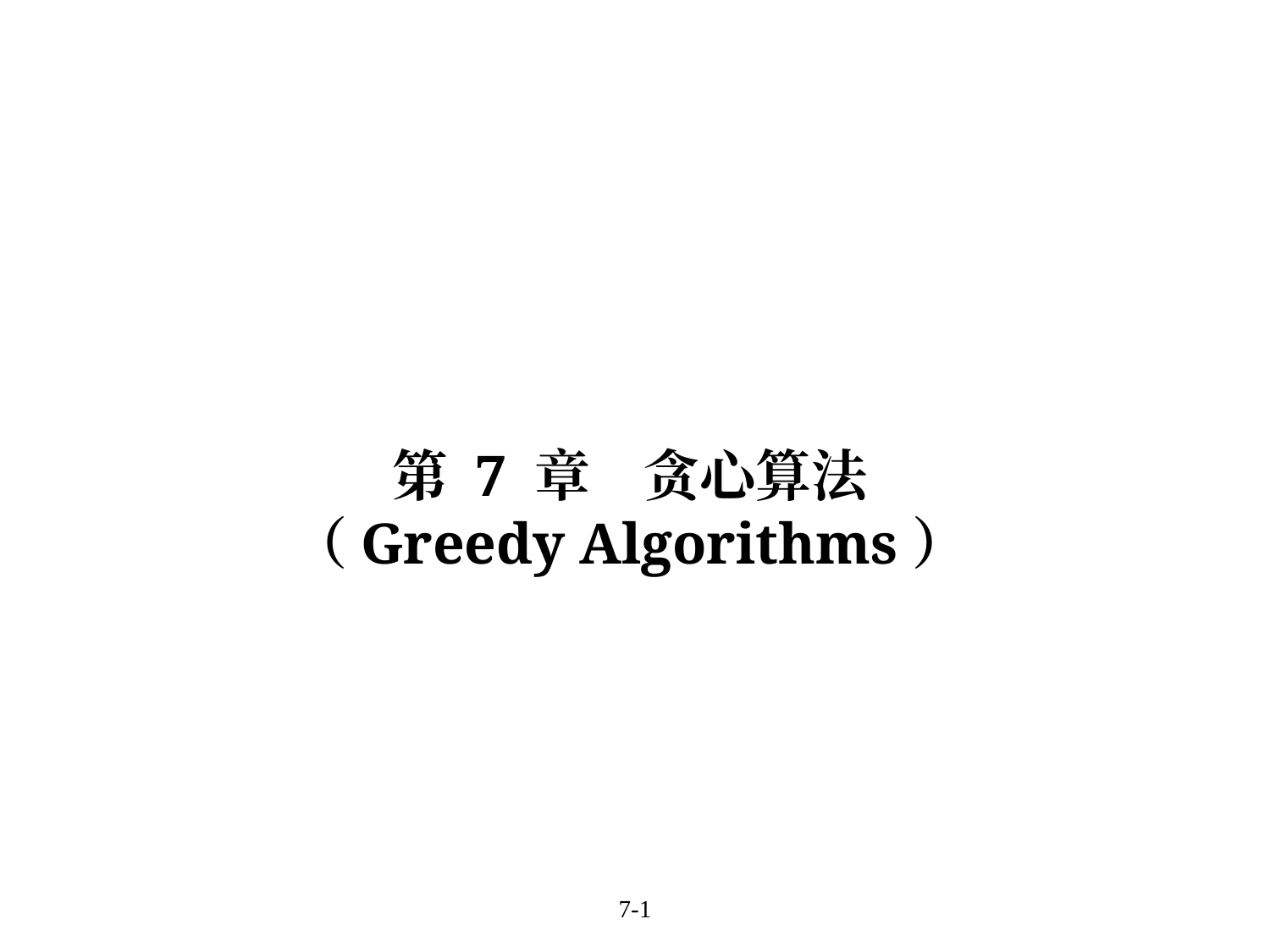

# 第 7 章	贪心算法 （Greedy Algorithms）
7-1